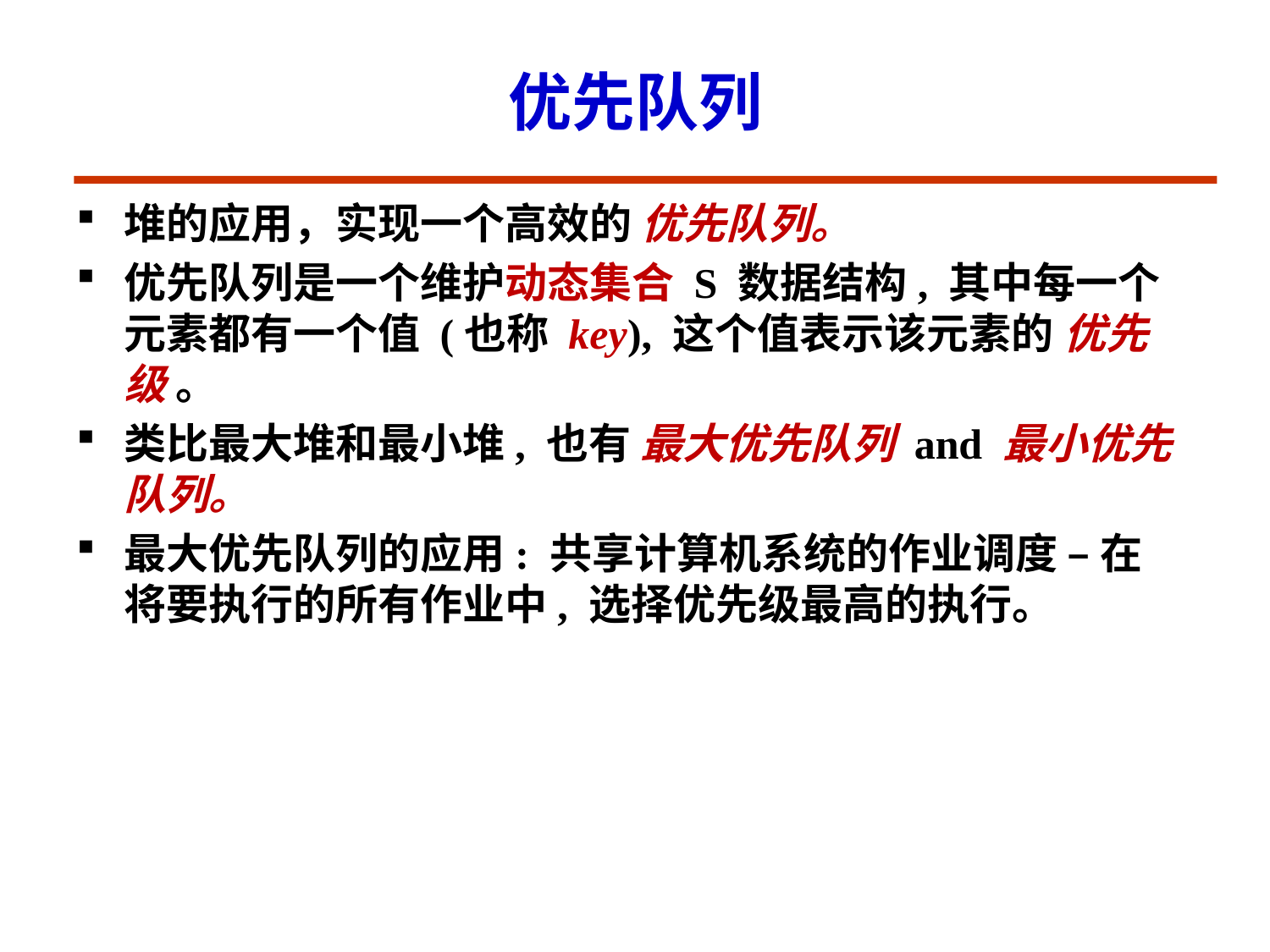

# 优先队列
堆的应用，实现一个高效的 优先队列。
优先队列是一个维护动态集合 S 数据结构, 其中每一个元素都有一个值 (也称 key), 这个值表示该元素的 优先级 。
类比最大堆和最小堆, 也有 最大优先队列 and 最小优先队列。
最大优先队列的应用: 共享计算机系统的作业调度 – 在将要执行的所有作业中, 选择优先级最高的执行。